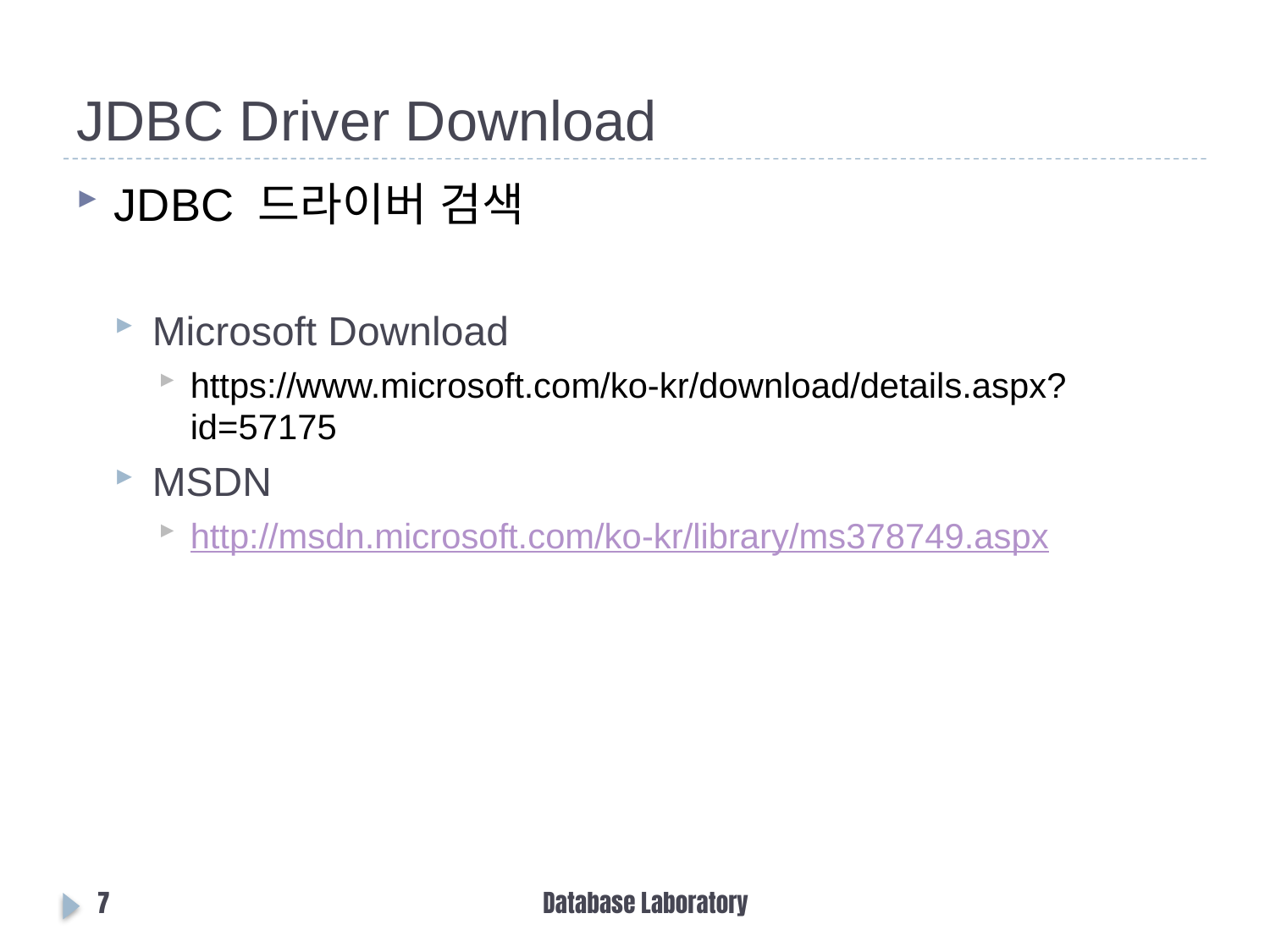

# JDBC Driver Download
JDBC 드라이버 검색

Microsoft Download
https://www.microsoft.com/ko-kr/download/details.aspx?id=57175
MSDN
http://msdn.microsoft.com/ko-kr/library/ms378749.aspx

7
Database Laboratory